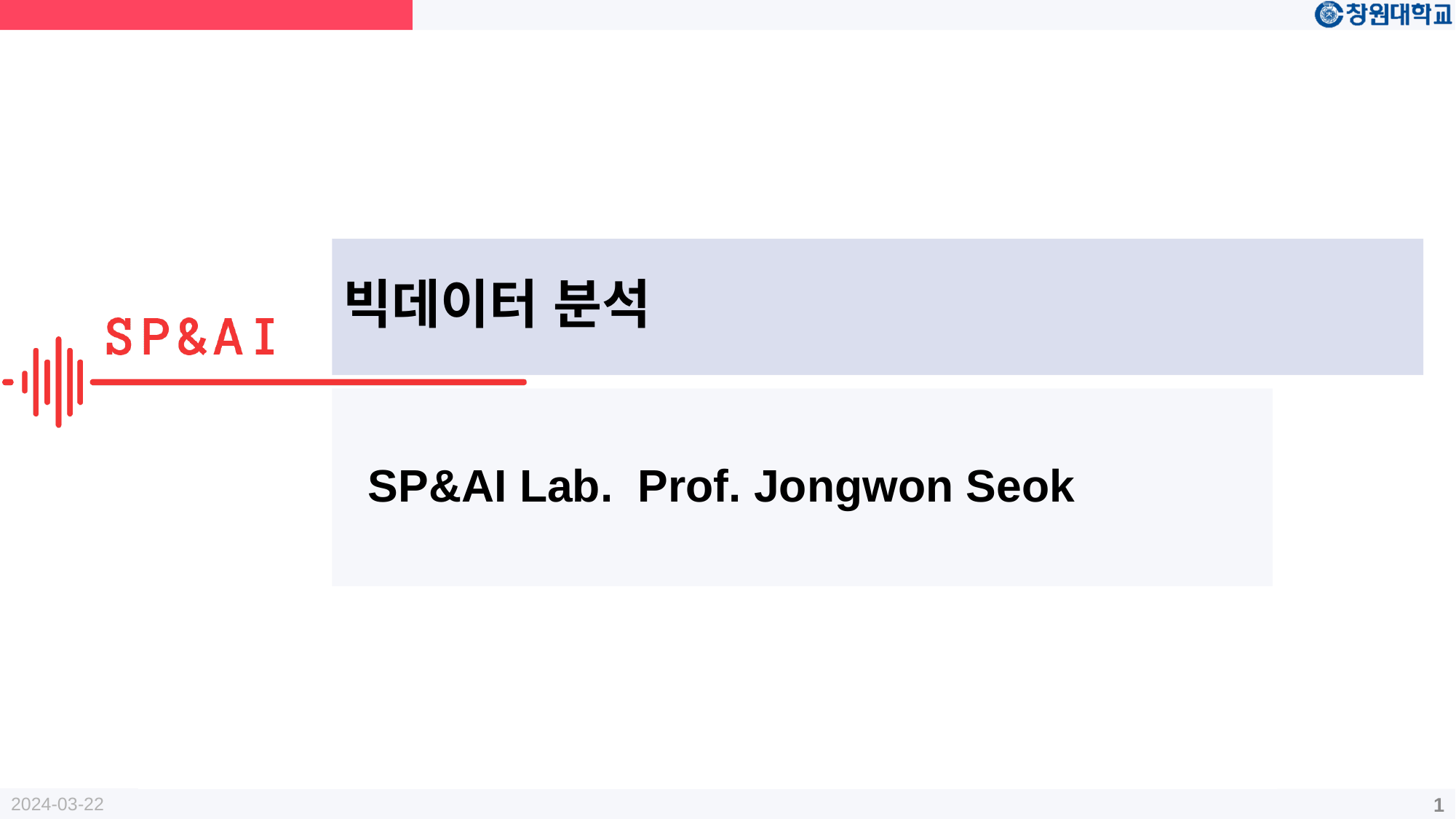

# 빅데이터 분석
  SP&AI Lab.  Prof. Jongwon Seok
2024-03-22
1